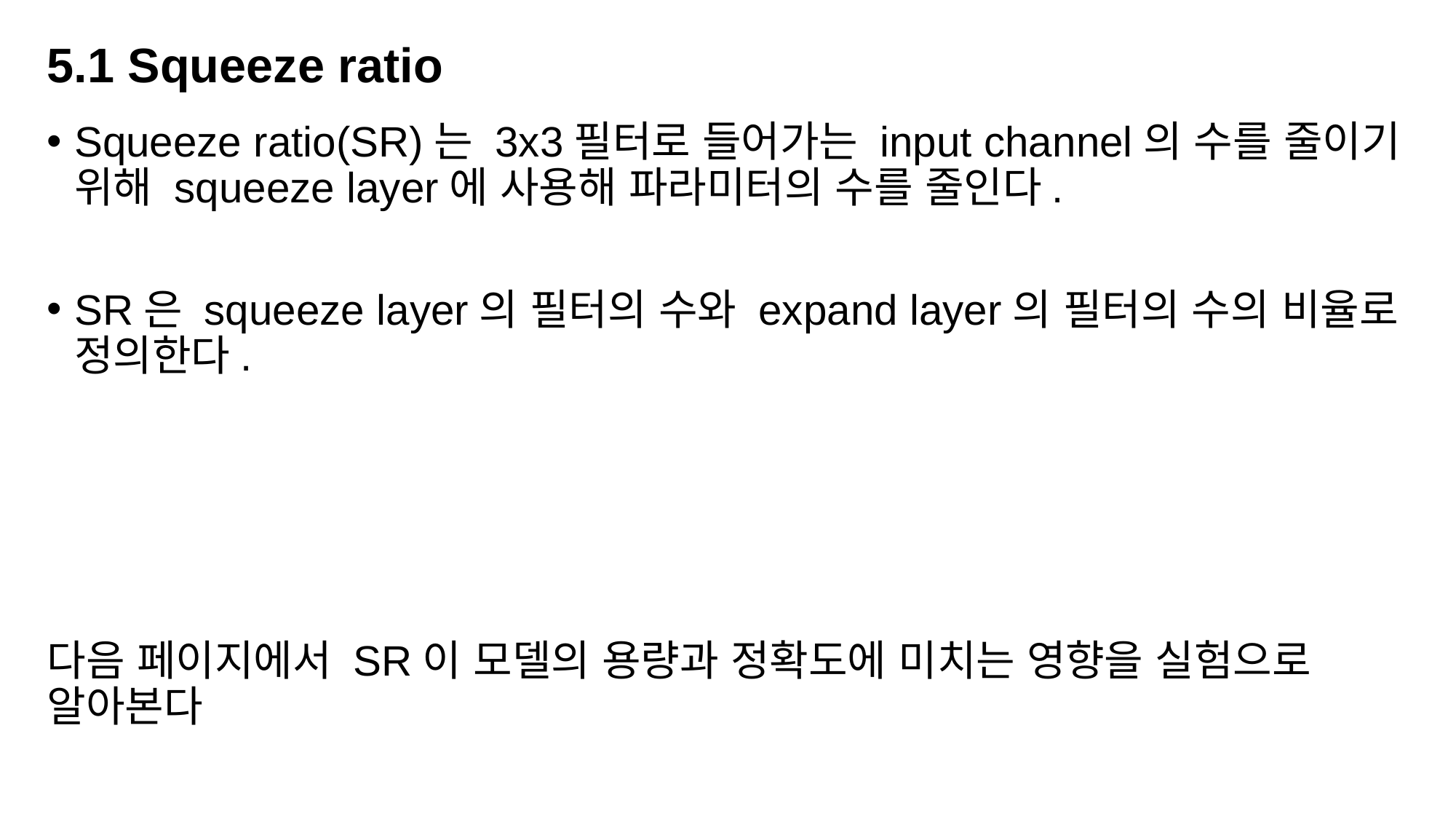

# 5.1 Squeeze ratio
Squeeze ratio(SR)는 3x3필터로 들어가는 input channel의 수를 줄이기 위해 squeeze layer에 사용해 파라미터의 수를 줄인다.

SR은 squeeze layer의 필터의 수와 expand layer의 필터의 수의 비율로 정의한다.

다음 페이지에서 SR이 모델의 용량과 정확도에 미치는 영향을 실험으로 알아본다